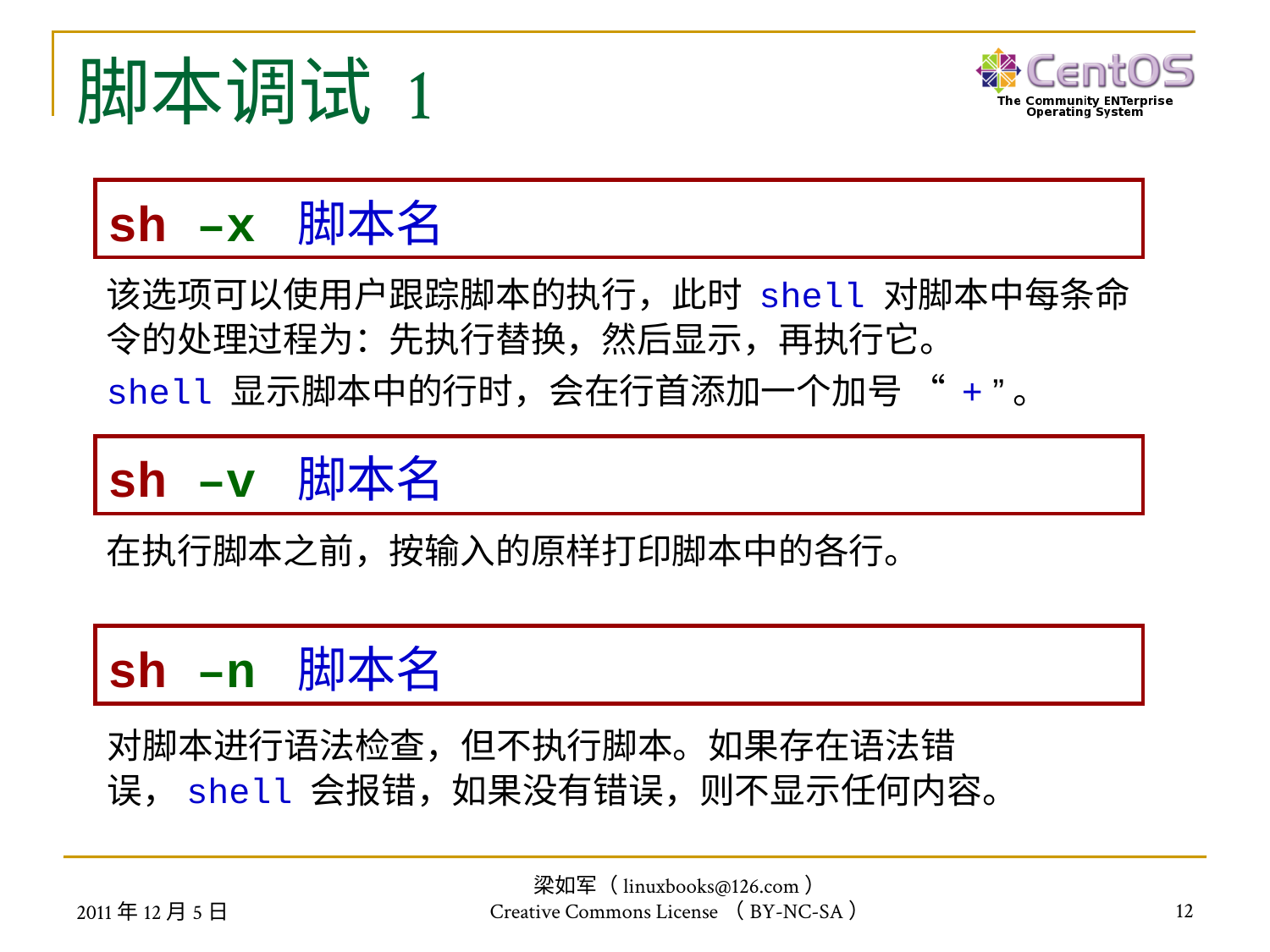

# 脚本调试 1
sh –x 脚本名
该选项可以使用户跟踪脚本的执行，此时 shell 对脚本中每条命令的处理过程为：先执行替换，然后显示，再执行它。
shell 显示脚本中的行时，会在行首添加一个加号 “ + ”。
sh –v 脚本名
在执行脚本之前，按输入的原样打印脚本中的各行。
sh –n 脚本名
对脚本进行语法检查，但不执行脚本。如果存在语法错误，shell 会报错，如果没有错误，则不显示任何内容。
梁如军（linuxbooks@126.com）
Creative Commons License（BY-NC-SA）
2011年12月5日
12